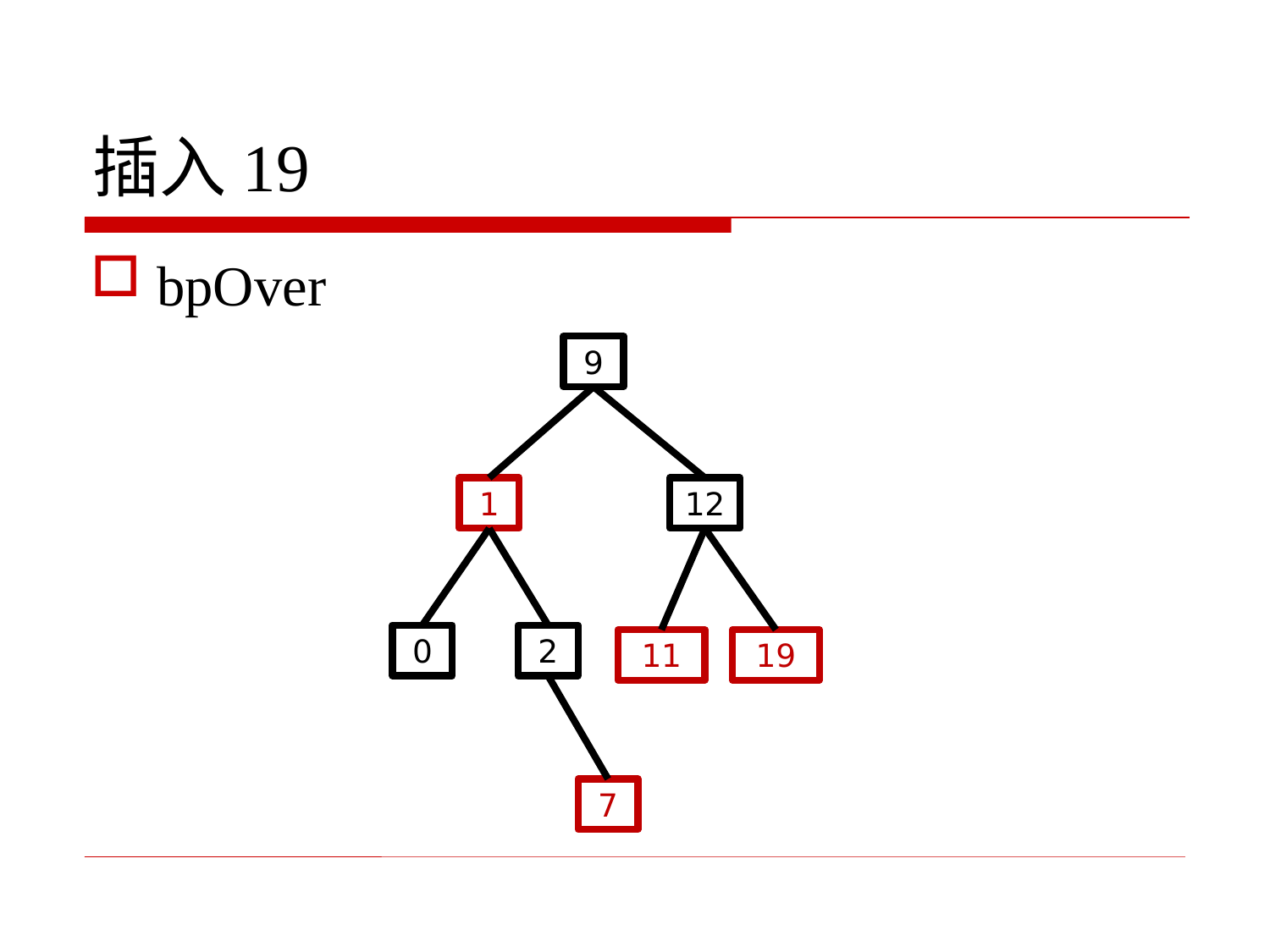

# 插入19
bpOver
9
1
12
0
2
11
19
7